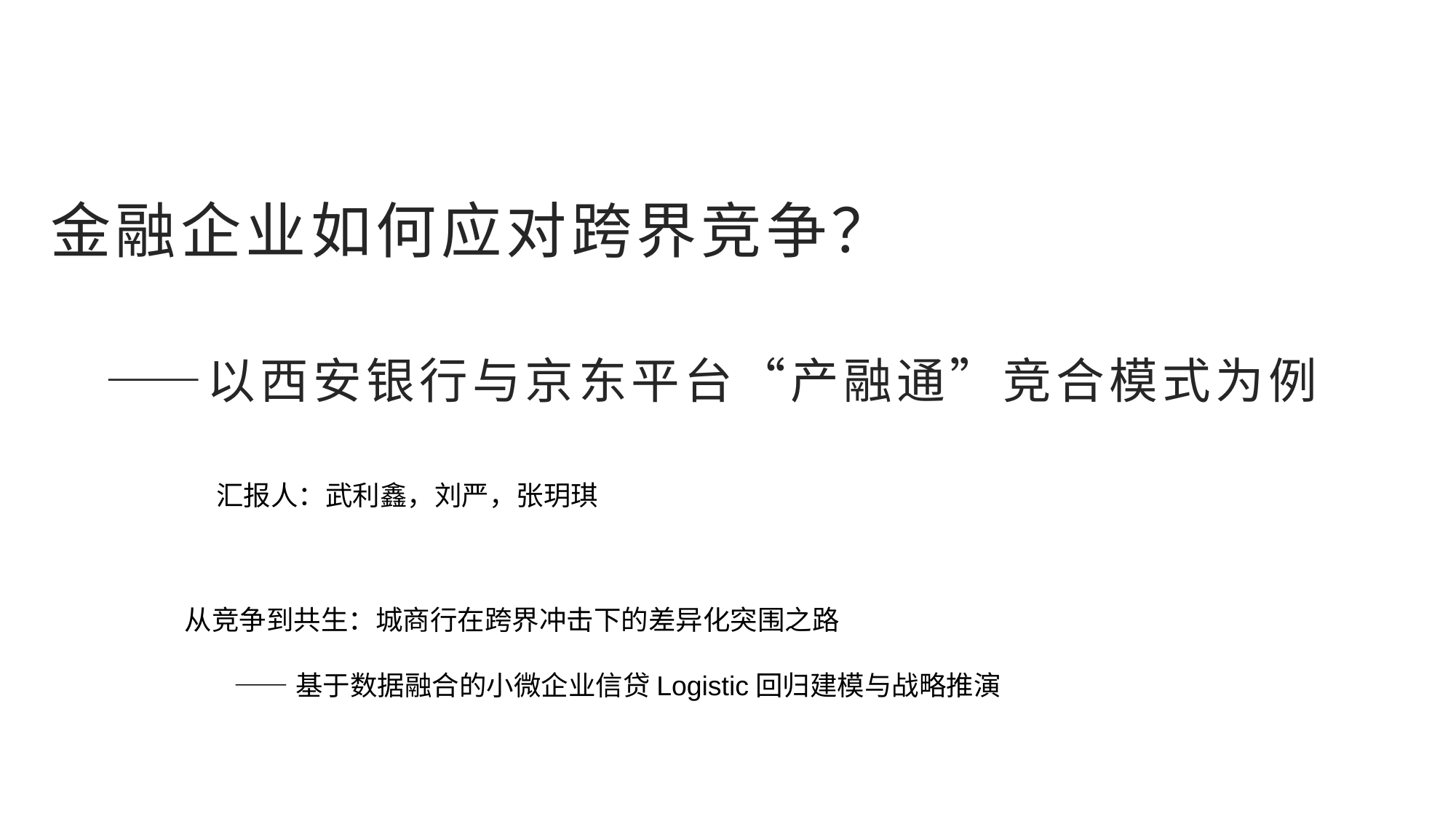

# 金融企业如何应对跨界竞争？ ——以西安银行与京东平台“产融通”竞合模式为例

    汇报人：武利鑫，刘严，张玥琪

从竞争到共生：城商行在跨界冲击下的差异化突围之路

        ——基于数据融合的小微企业信贷Logistic回归建模与战略推演